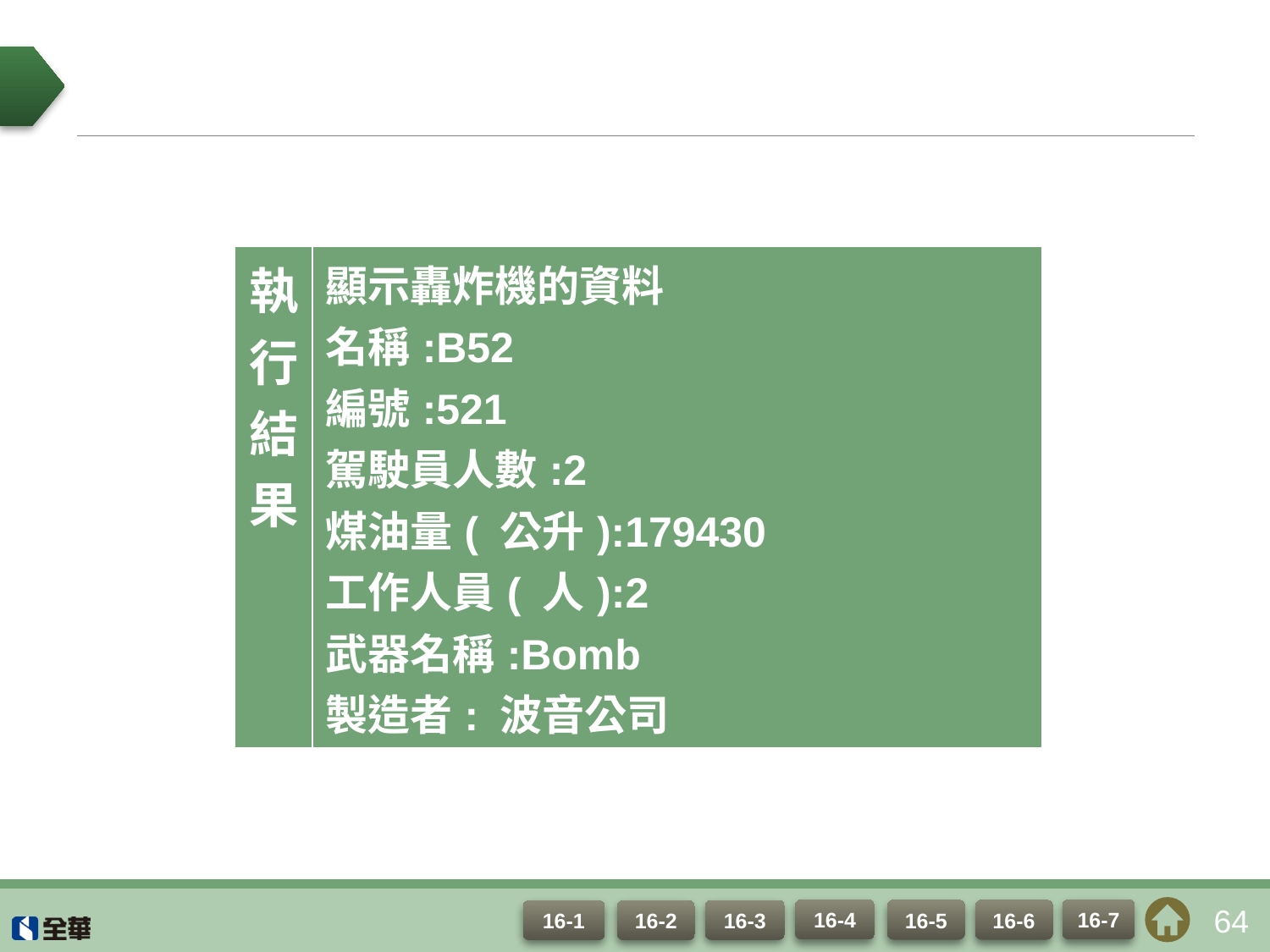

#

| 執 行 結 果 | 顯示轟炸機的資料 名稱:B52 編號:521 駕駛員人數:2 煤油量( 公升):179430 工作人員( 人):2 武器名稱:Bomb 製造者: 波音公司 |
| --- | --- |
64